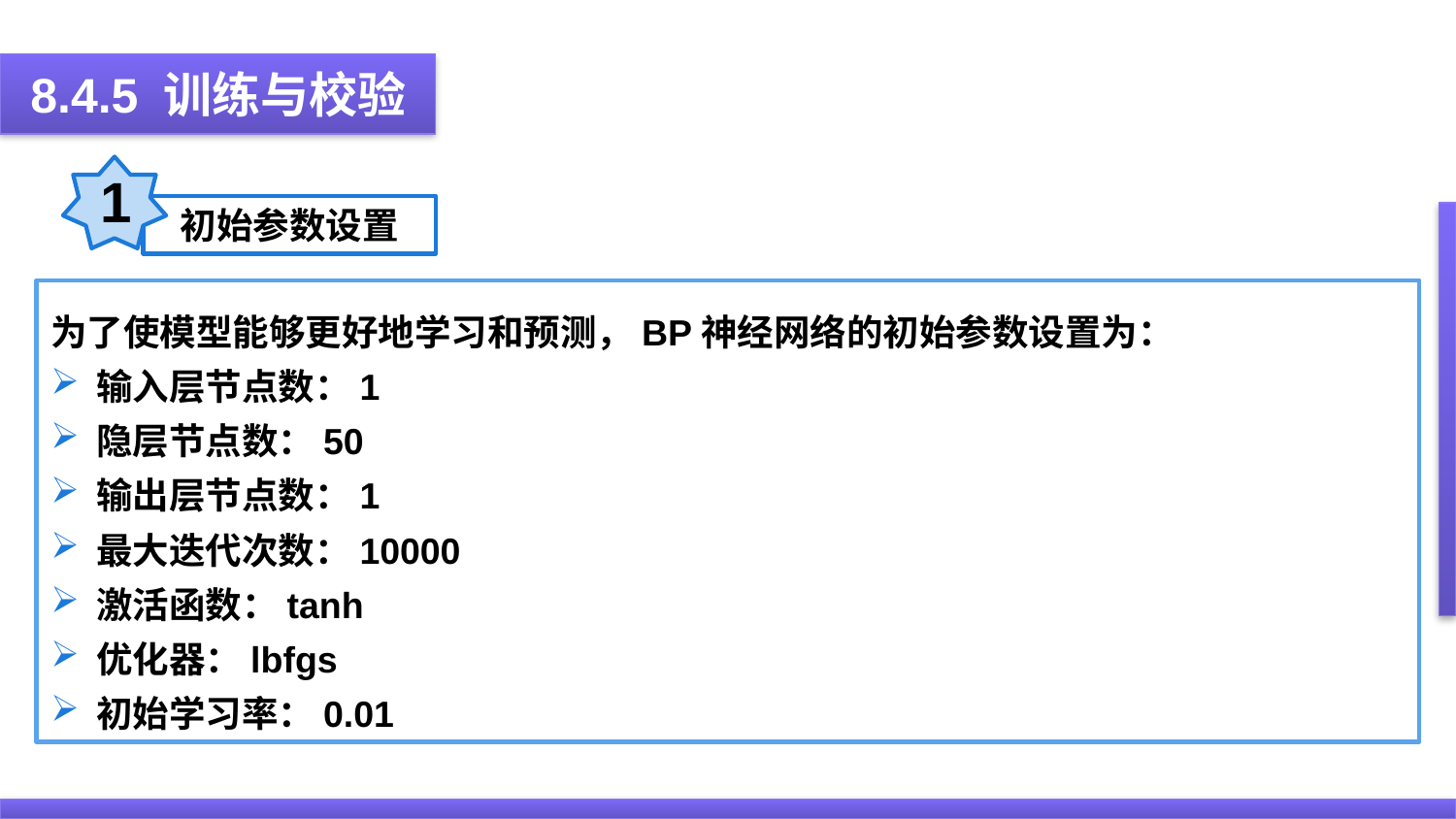

8.4.5 训练与校验
1
初始参数设置
为了使模型能够更好地学习和预测，BP神经网络的初始参数设置为：
输入层节点数：1
隐层节点数：50
输出层节点数：1
最大迭代次数：10000
激活函数：tanh
优化器：lbfgs
初始学习率：0.01